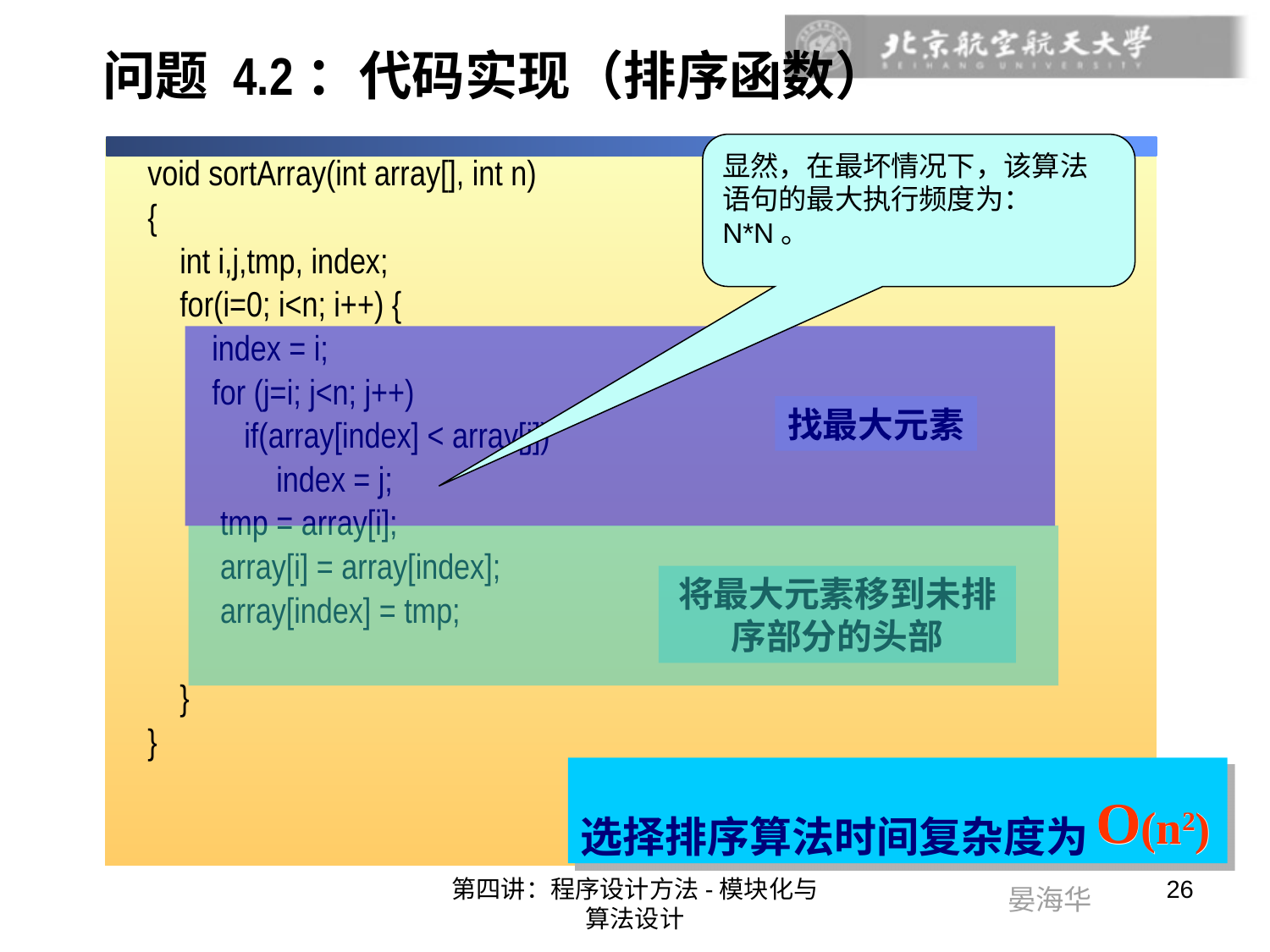

# 问题 4.2：代码实现（排序函数）
显然，在最坏情况下，该算法语句的最大执行频度为：N*N。
void sortArray(int array[], int n)
{
    int i,j,tmp, index;
    for(i=0; i<n; i++) {
        index = i;
        for (j=i; j<n; j++)
            if(array[index] < array[j])
                index = j;
         tmp = array[i];
         array[i] = array[index];
         array[index] = tmp;

    }
}

找最大元素

将最大元素移到未排序部分的头部

选择排序算法时间复杂度为
O(n2)
第四讲：程序设计方法-模块化与算法设计
26